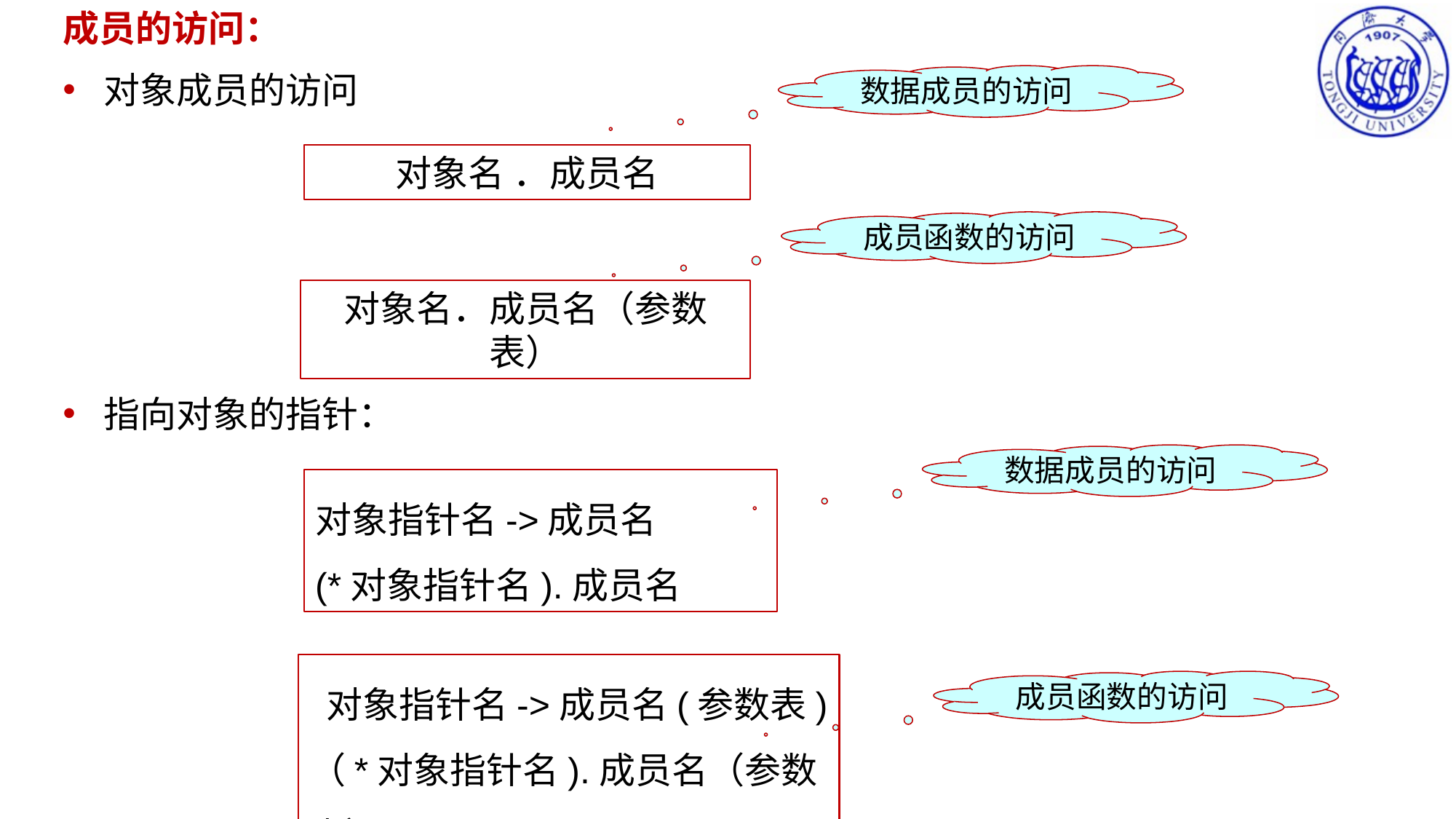

成员的访问：
对象成员的访问

指向对象的指针：

数据成员的访问
对象名 ．成员名
成员函数的访问
对象名．成员名（参数表）
数据成员的访问
对象指针名->成员名
(*对象指针名).成员名
 对象指针名->成员名(参数表)
（*对象指针名).成员名（参数表）
成员函数的访问